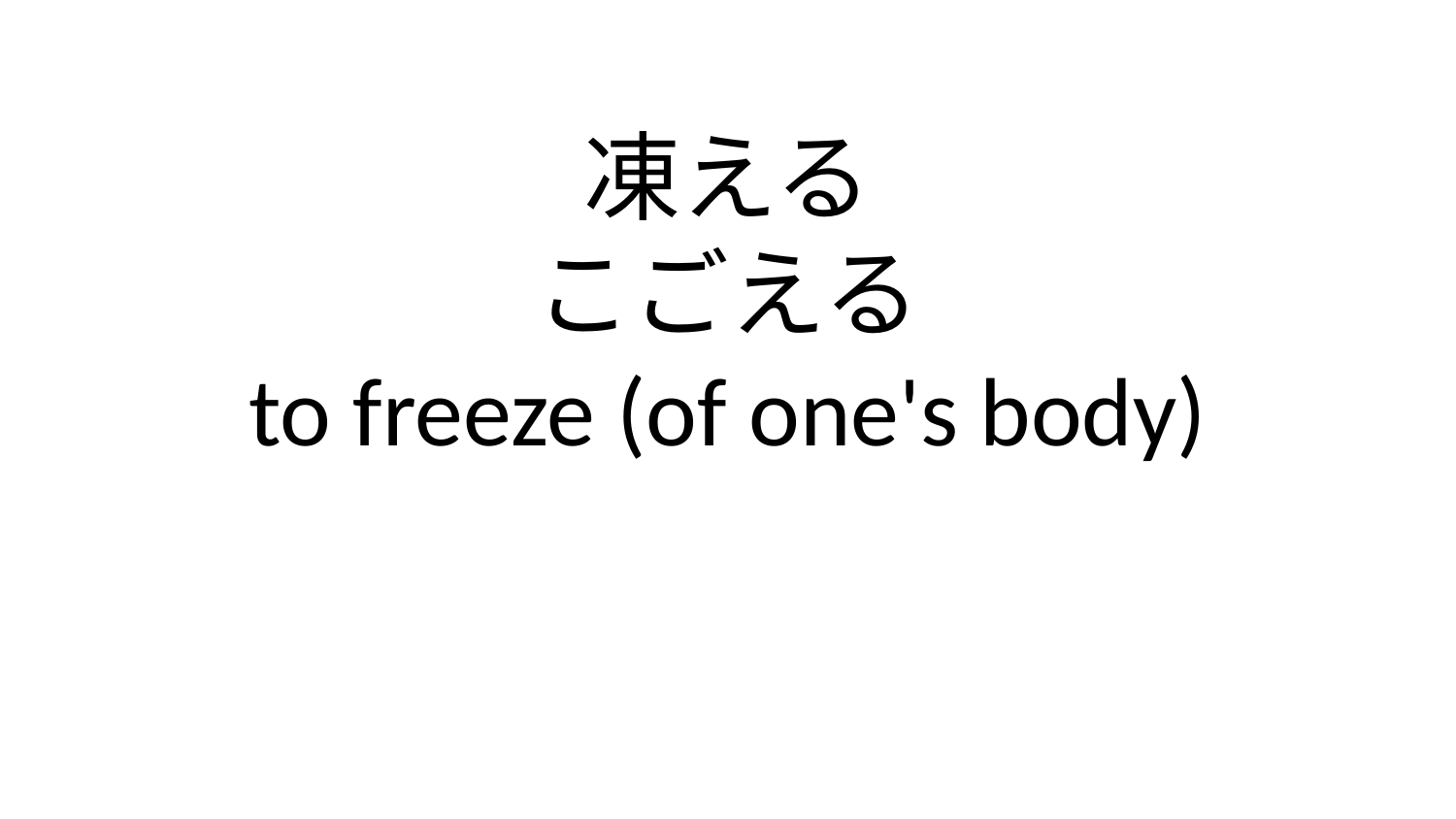

凍える
こごえる
to freeze (of one's body)